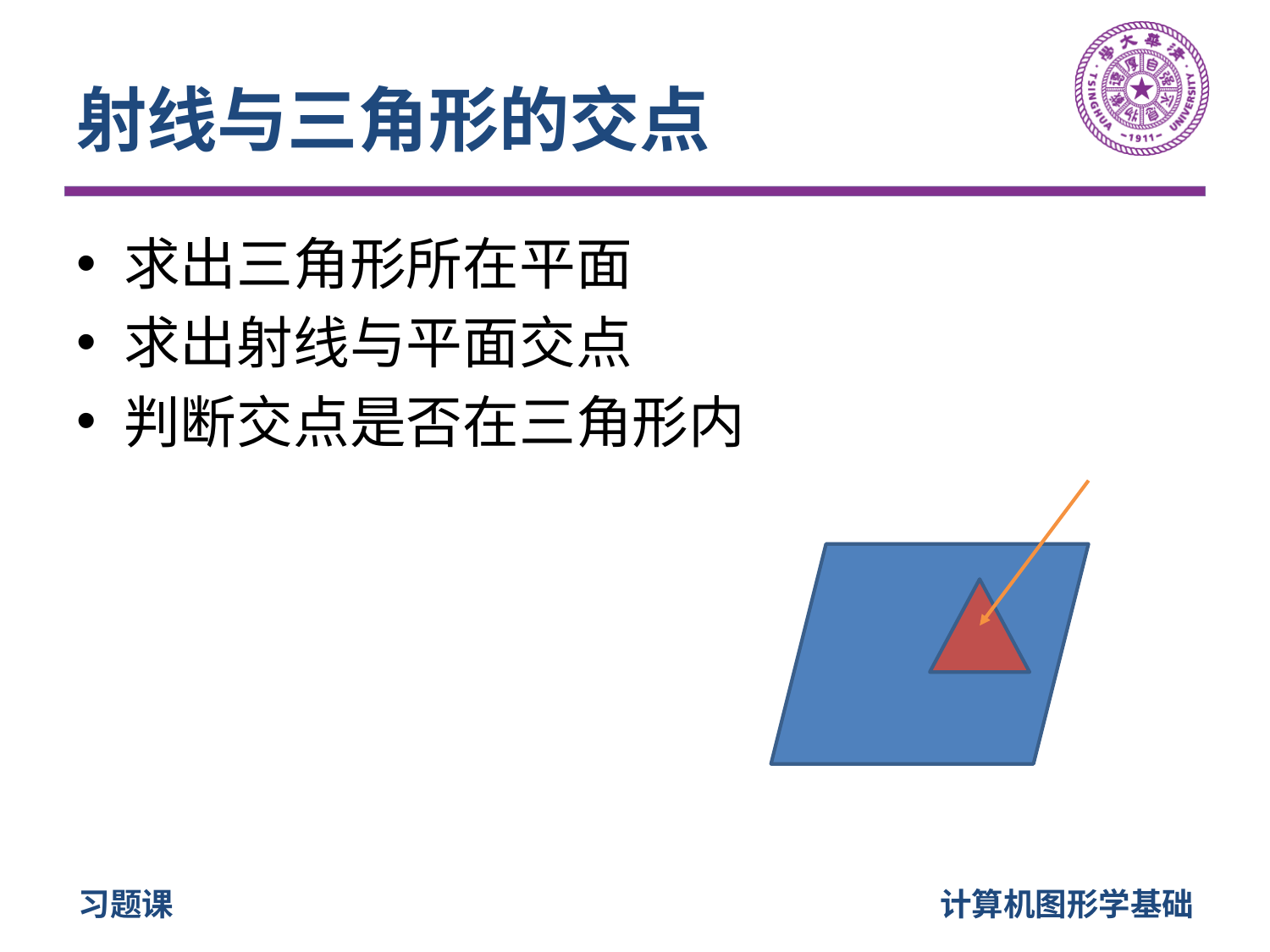

# 射线与三角形的交点
求出三角形所在平面
求出射线与平面交点
判断交点是否在三角形内